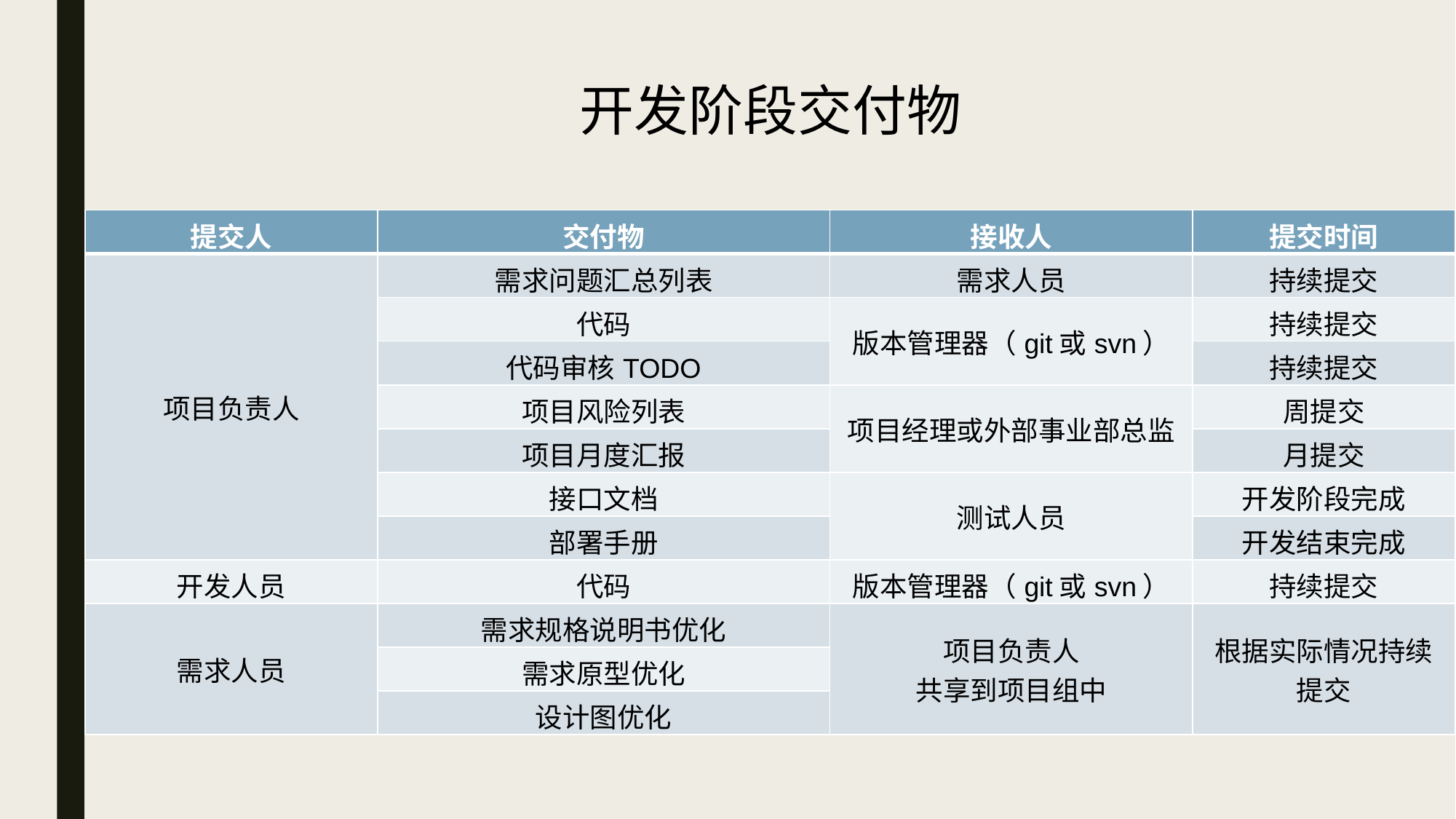

开发阶段交付物
| 提交人 | 交付物 | 接收人 | 提交时间 |
| --- | --- | --- | --- |
| 项目负责人 | 需求问题汇总列表 | 需求人员 | 持续提交 |
|  | 代码 | 版本管理器（git或svn） | 持续提交 |
|  | 代码审核TODO |  | 持续提交 |
|  | 项目风险列表 | 项目经理或外部事业部总监 | 周提交 |
|  | 项目月度汇报 |  | 月提交 |
|  | 接口文档 | 测试人员 | 开发阶段完成 |
|  | 部署手册 |  | 开发结束完成 |
| 开发人员 | 代码 | 版本管理器（git或svn） | 持续提交 |
| 需求人员 | 需求规格说明书优化 | 项目负责人 共享到项目组中 | 根据实际情况持续提交 |
|  | 需求原型优化 |  |  |
|  | 设计图优化 |  |  |